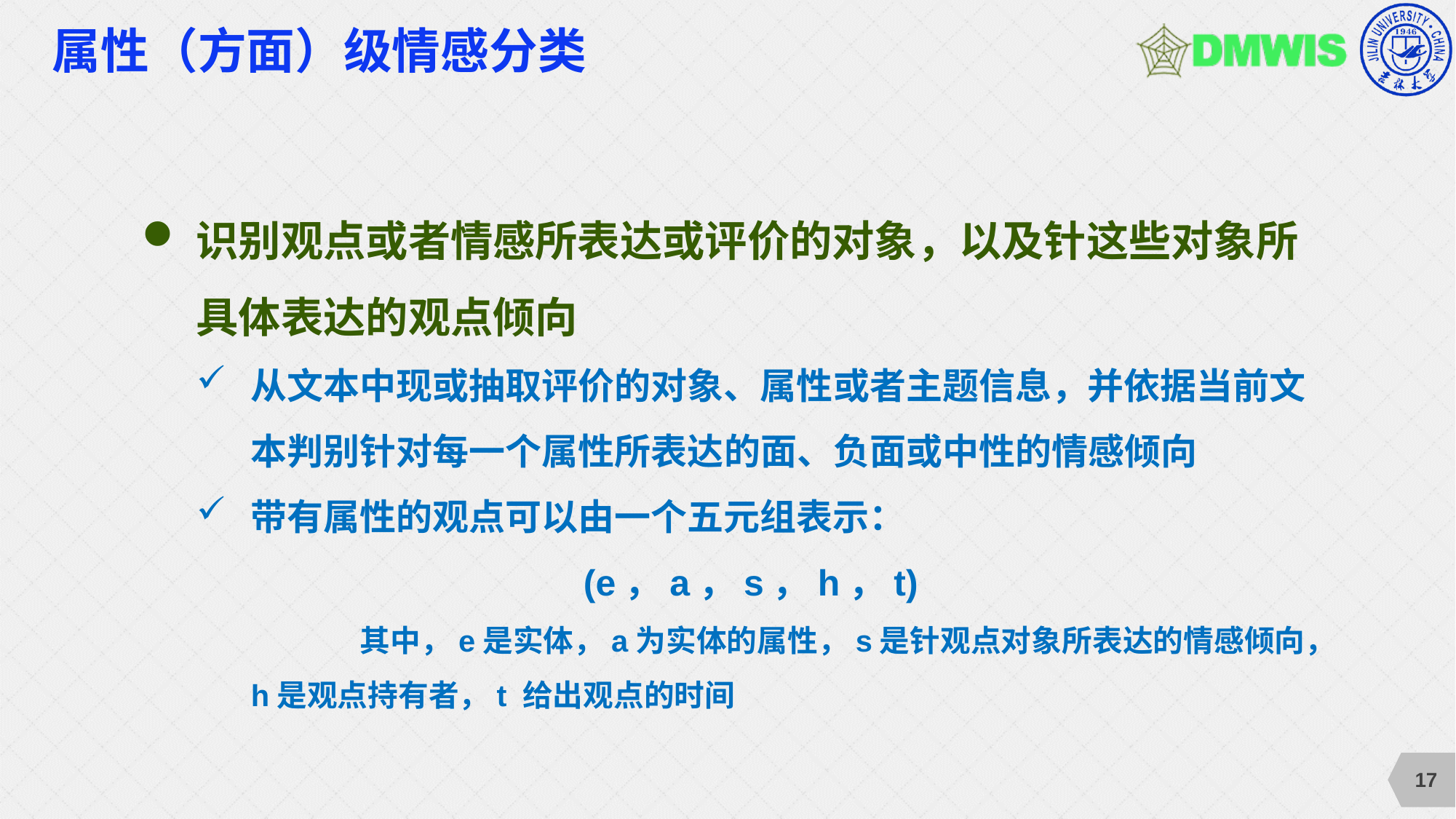

# 属性（方面）级情感分类

识别观点或者情感所表达或评价的对象，以及针这些对象所具体表达的观点倾向
从文本中现或抽取评价的对象、属性或者主题信息，并依据当前文本判别针对每一个属性所表达的面、负面或中性的情感倾向
带有属性的观点可以由一个五元组表示：
                                      (e，a，s，h，t)
	其中，e是实体，a为实体的属性，s是针观点对象所表达的情感倾向，h是观点持有者，t 给出观点的时间
17